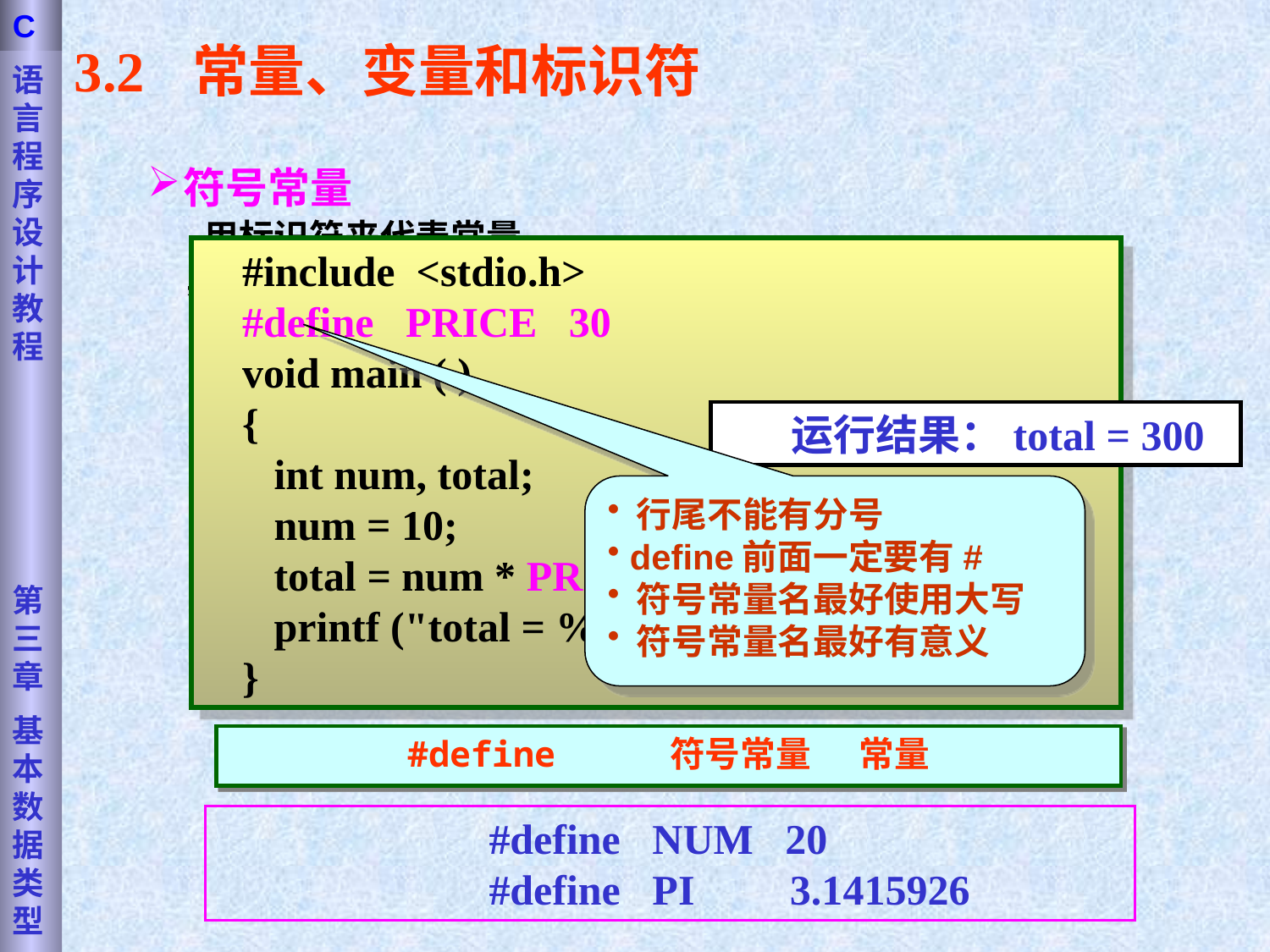

语言程序设计教程

第三章
基本数据类型
C
3.2 常量、变量和标识符

符号常量
 用标识符来代表常量。
其定义格式为：
#include  <stdio.h>
#define   PRICE   30
void main ( )
{
   int num, total;
   num = 10;
   total = num * PRICE;
   printf ("total = %d", total);
}
  运行结果：total = 300
 行尾不能有分号
 define前面一定要有#
 符号常量名最好使用大写
 符号常量名最好有意义
#define     符号常量      常量
                      #define   NUM   20
                      #define   PI         3.1415926